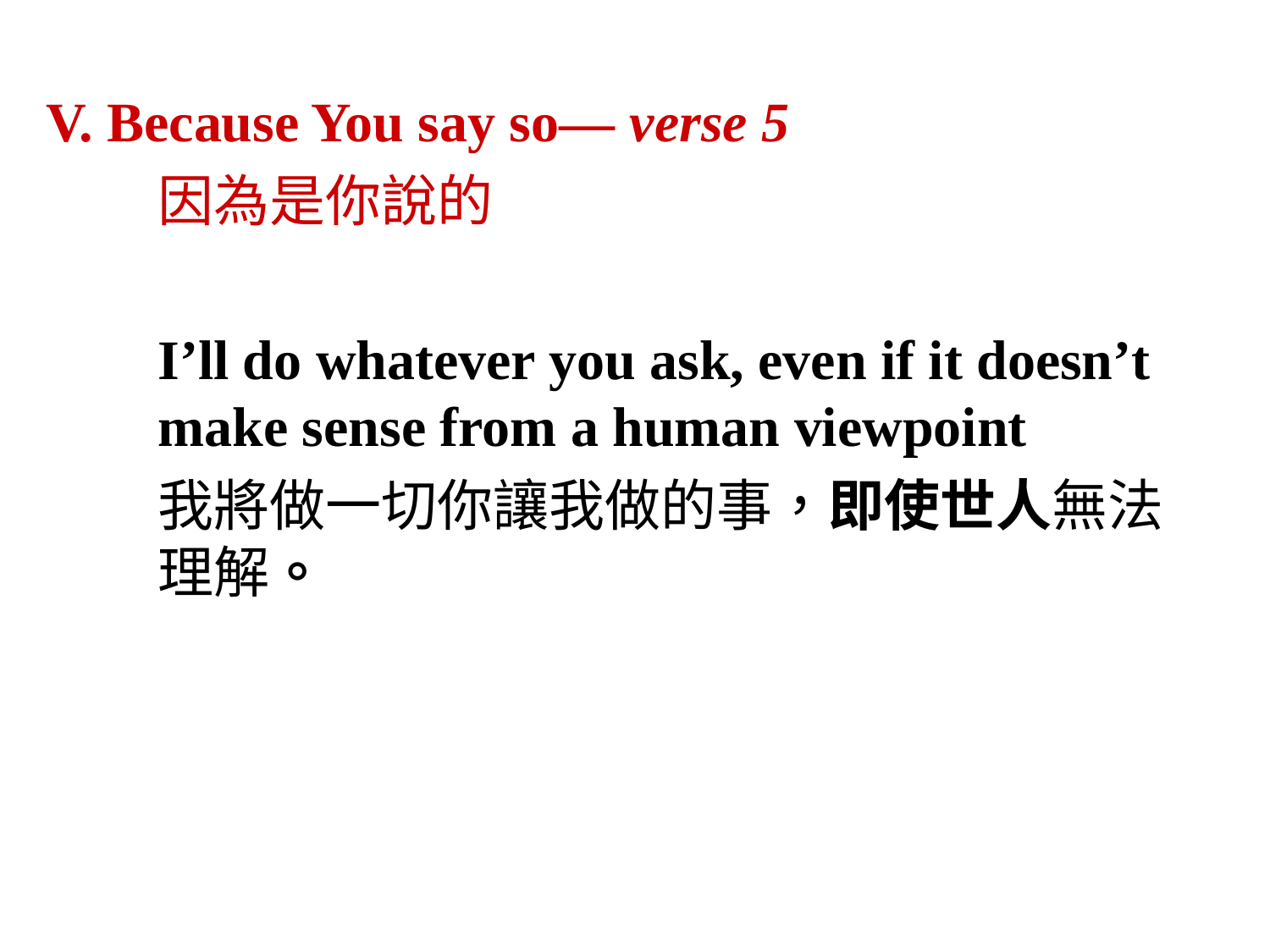

V. Because You say so— verse 5
	因為是你說的

	I’ll do whatever you ask, even if it doesn’t make sense from a human viewpoint
	我將做一切你讓我做的事，即使世人無法理解。